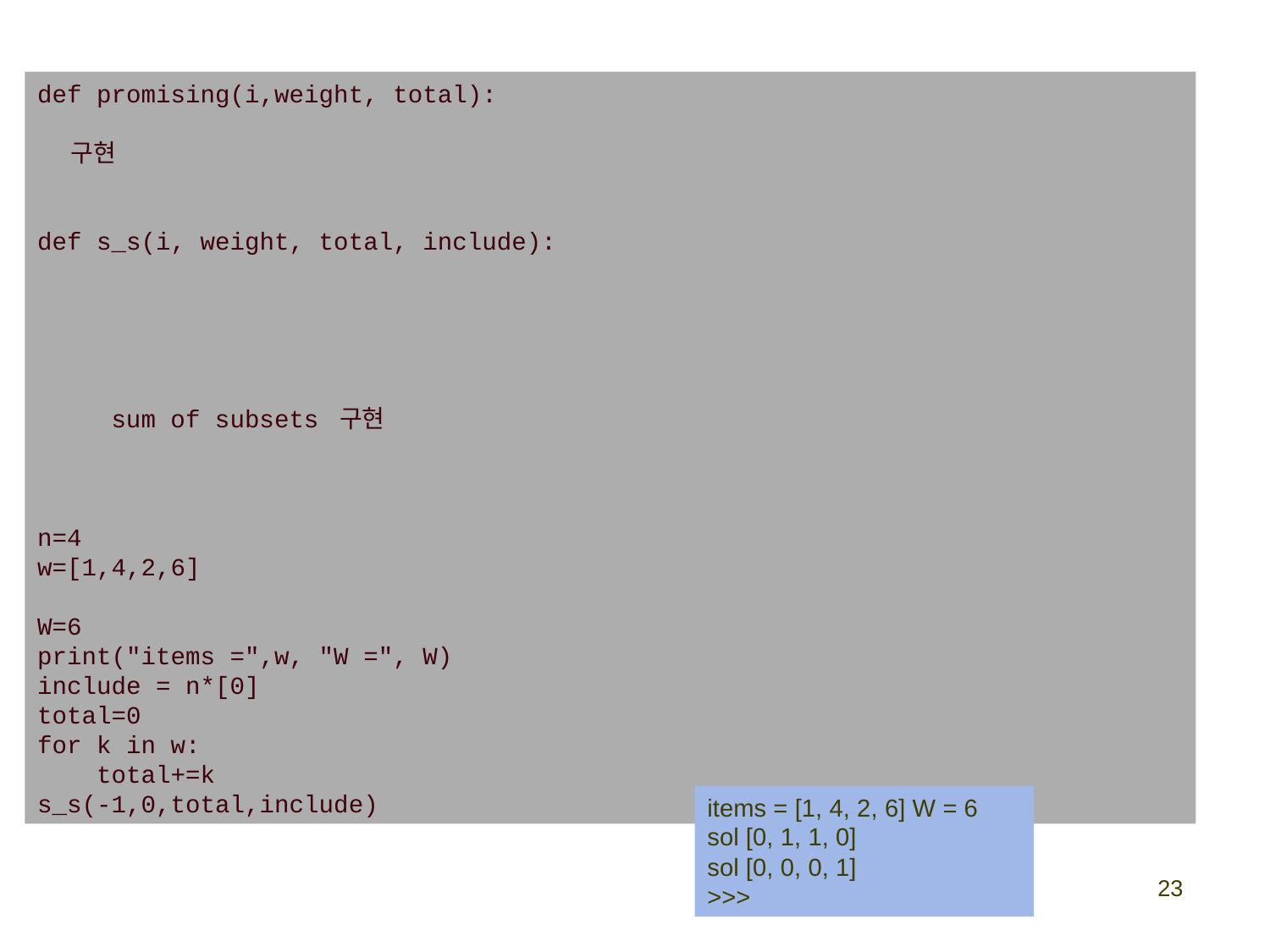

def promising(i,weight, total):

     구현

def s_s(i, weight, total, include):

     sum of subsets 구현

n=4
w=[1,4,2,6]

W=6
print("items =",w, "W =", W)
include = n*[0]
total=0
for k in w:
    total+=k
s_s(-1,0,total,include)
items = [1, 4, 2, 6] W = 6
sol [0, 1, 1, 0]
sol [0, 0, 0, 1]
>>>
23